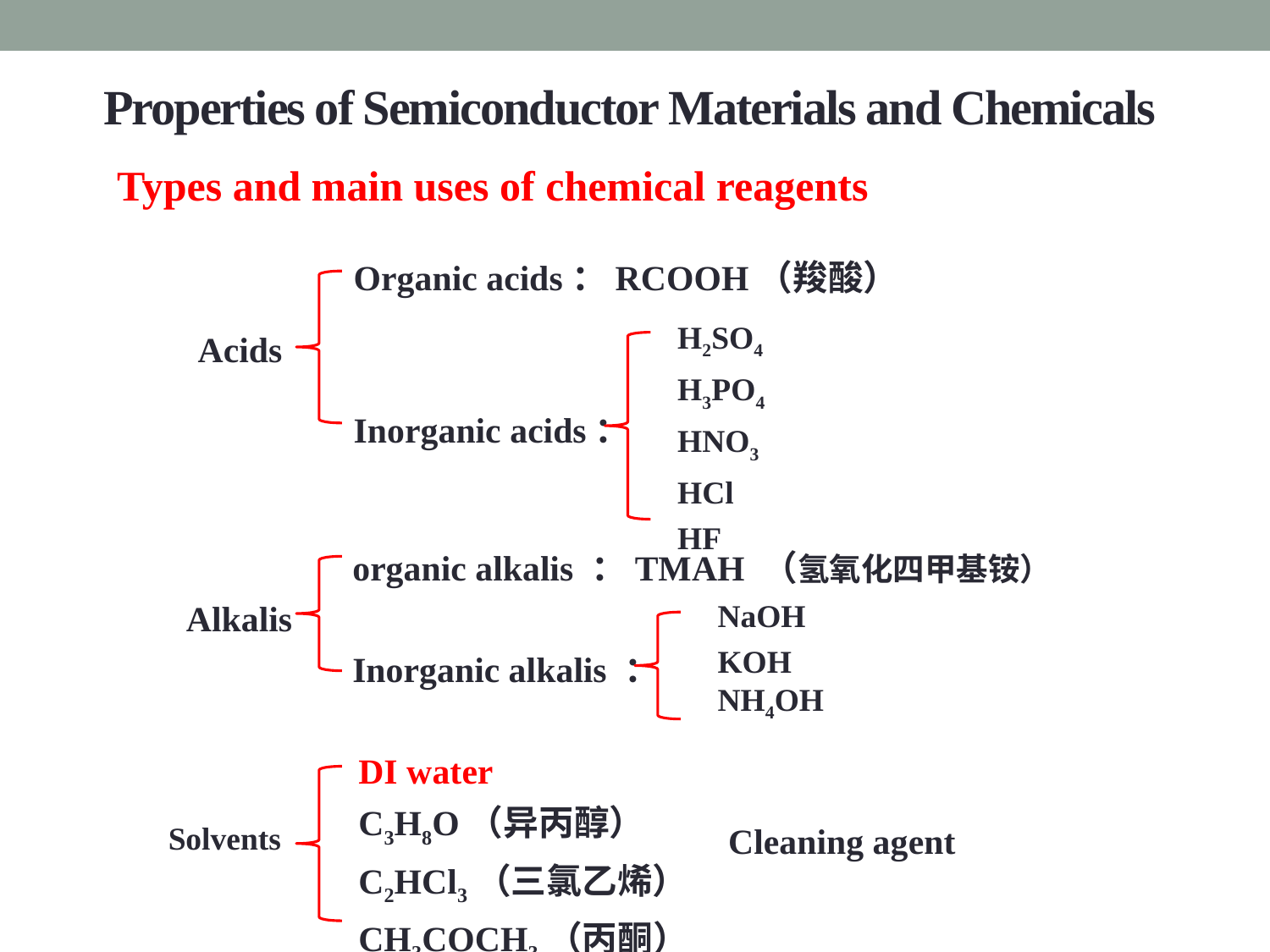

Properties of Semiconductor Materials and Chemicals
Types and main uses of chemical reagents
Organic acids：RCOOH（羧酸）

Inorganic acids：

H2SO4
H3PO4
HNO3
HCl
HF
Acids

organic alkalis ：TMAH （氢氧化四甲基铵）

Inorganic alkalis ：

Alkalis
NaOH
KOH
NH4OH

DI water
C3H8O（异丙醇）
C2HCl3（三氯乙烯）
CH3COCH3（丙酮）

Solvents
Cleaning agent